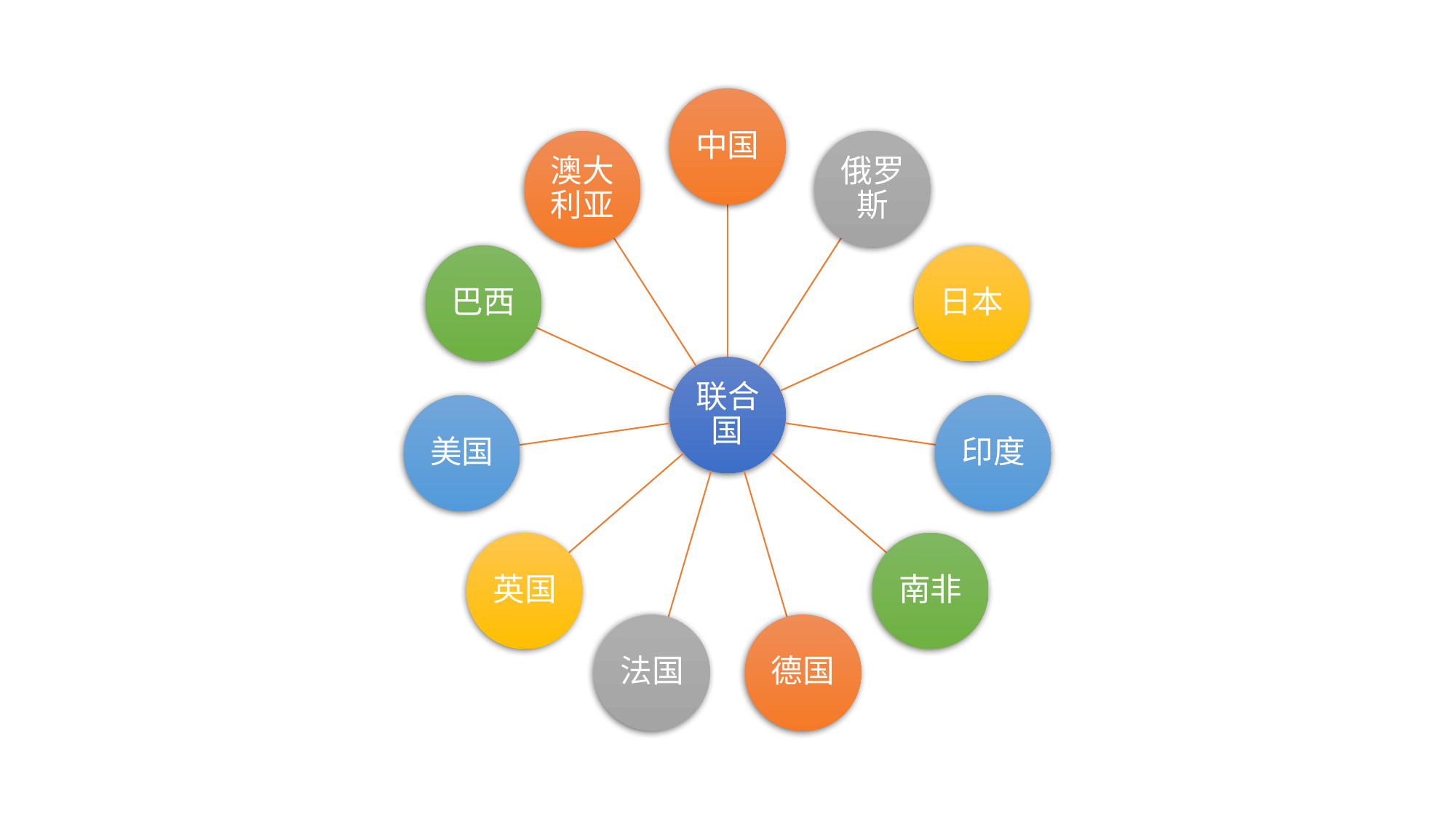

联合国

中国

俄罗斯

日本

印度

南非

德国

法国

英国

美国

巴西

澳大利亚